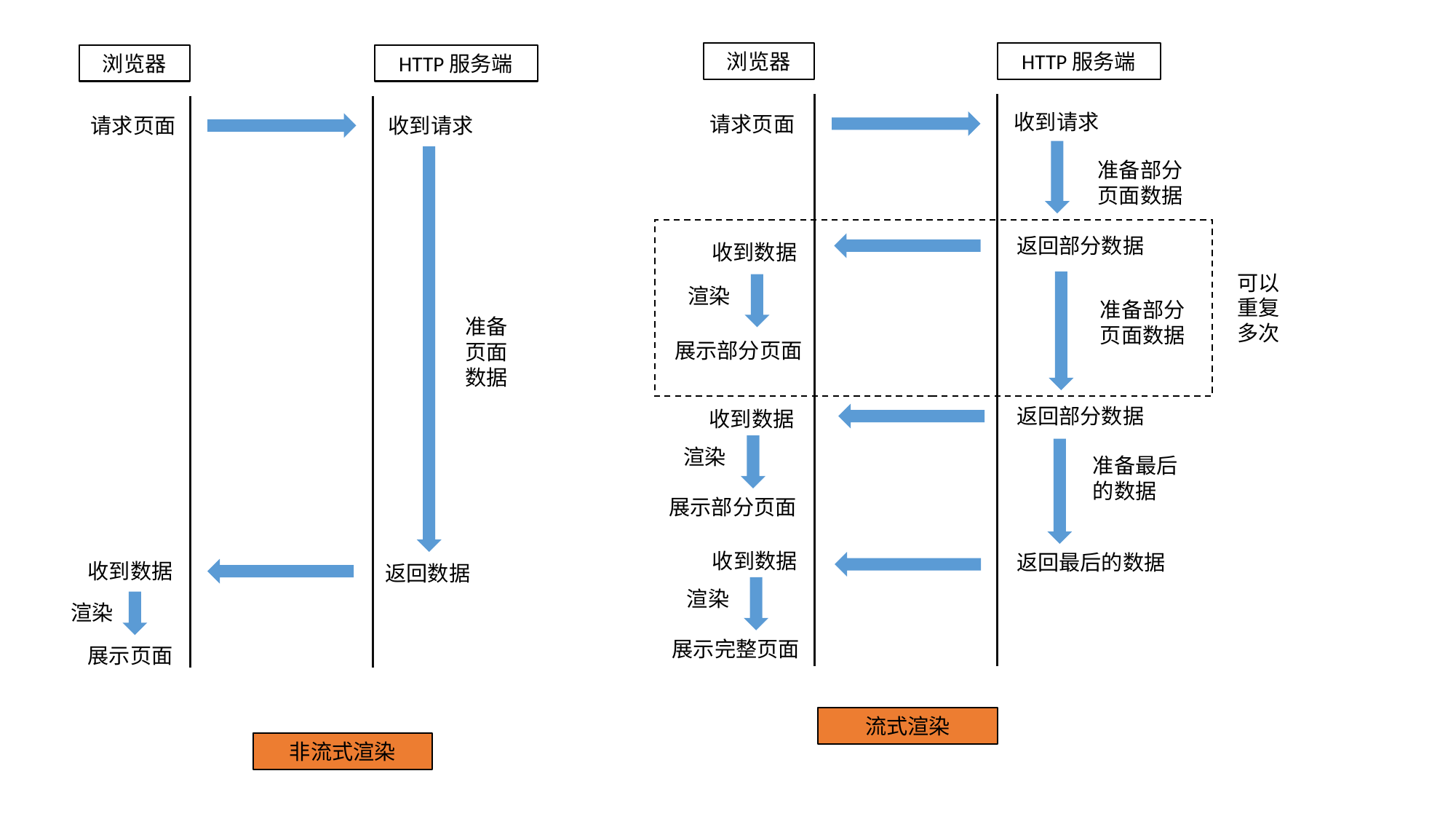

浏览器
HTTP服务端
浏览器
HTTP服务端
收到请求
请求页面
收到请求
请求页面

准备部分页面数据

返回部分数据

收到数据
可以重复多次
渲染

准备部分页面数据
准备页面数据

展示部分页面

返回部分数据
收到数据

渲染
准备最后的数据

展示部分页面
收到数据
返回最后的数据

收到数据
返回数据

渲染

渲染

展示完整页面
展示页面
流式渲染
非流式渲染